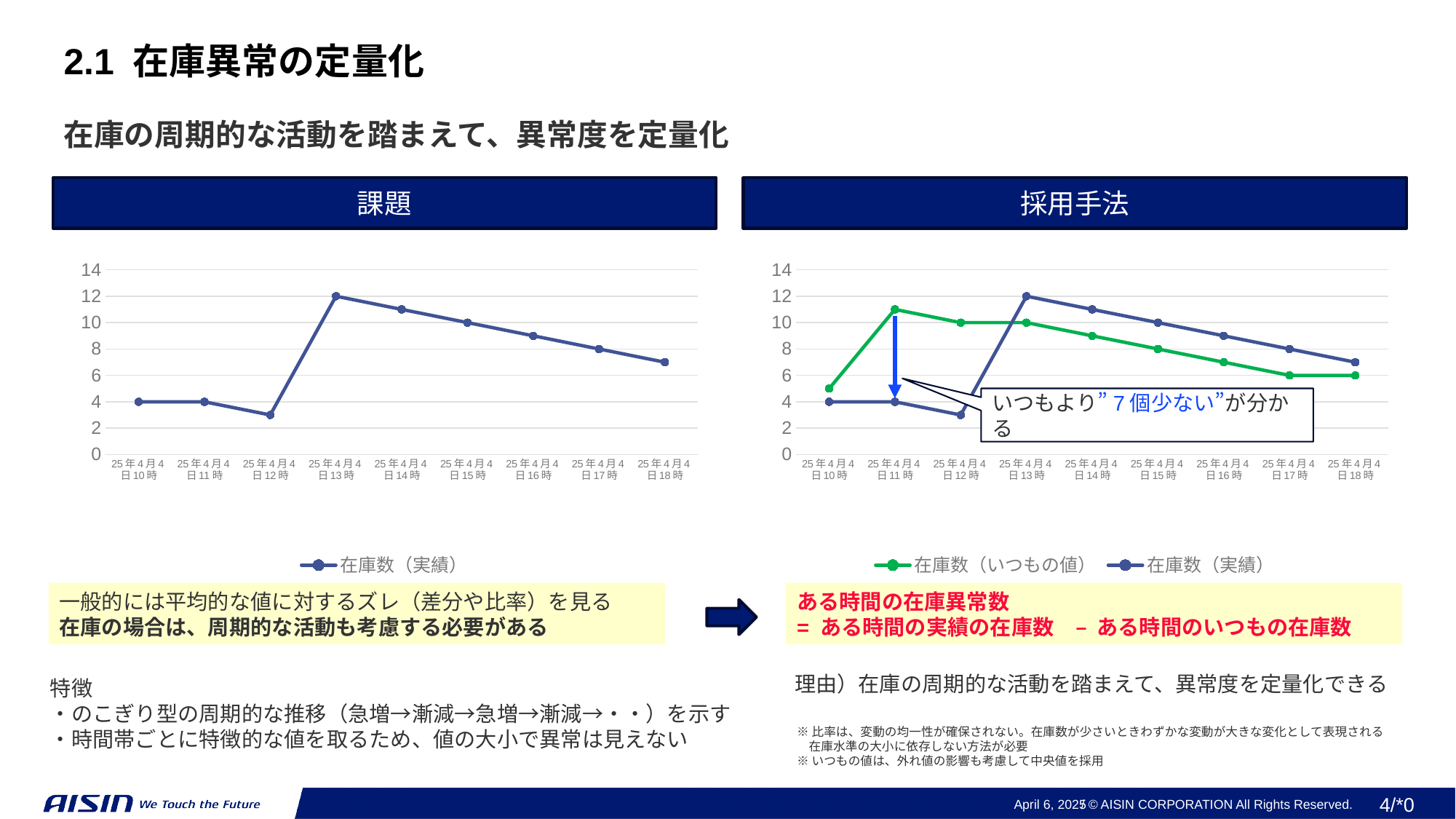

2.1 在庫異常の定量化
在庫の周期的な活動を踏まえて、異常度を定量化
課題
採用手法

### Chart

| Category | 在庫数（実績） |
|---|---|
| 25年4月4日10時 | 4.0 |
| 25年4月4日11時 | 4.0 |
| 25年4月4日12時 | 3.0 |
| 25年4月4日13時 | 12.0 |
| 25年4月4日14時 | 11.0 |
| 25年4月4日15時 | 10.0 |
| 25年4月4日16時 | 9.0 |
| 25年4月4日17時 | 8.0 |
| 25年4月4日18時 | 7.0 |

### Chart

| Category | 在庫数（いつもの値） | 在庫数（実績） |
|---|---|---|
| 25年4月4日10時 | 5.0 | 4.0 |
| 25年4月4日11時 | 11.0 | 4.0 |
| 25年4月4日12時 | 10.0 | 3.0 |
| 25年4月4日13時 | 10.0 | 12.0 |
| 25年4月4日14時 | 9.0 | 11.0 |
| 25年4月4日15時 | 8.0 | 10.0 |
| 25年4月4日16時 | 7.0 | 9.0 |
| 25年4月4日17時 | 6.0 | 8.0 |
| 25年4月4日18時 | 6.0 | 7.0 |
いつもより”7個少ない”が分かる
一般的には平均的な値に対するズレ（差分や比率）を見る
在庫の場合は、周期的な活動も考慮する必要がある
ある時間の在庫異常数
= ある時間の実績の在庫数　–  ある時間のいつもの在庫数

理由）在庫の周期的な活動を踏まえて、異常度を定量化できる
特徴
・のこぎり型の周期的な推移（急増→漸減→急増→漸減→・・）を示す
・時間帯ごとに特徴的な値を取るため、値の大小で異常は見えない
※比率は、変動の均一性が確保されない。在庫数が少さいときわずかな変動が大きな変化として表現される
　在庫水準の大小に依存しない方法が必要
※いつもの値は、外れ値の影響も考慮して中央値を採用
April 6, 2025